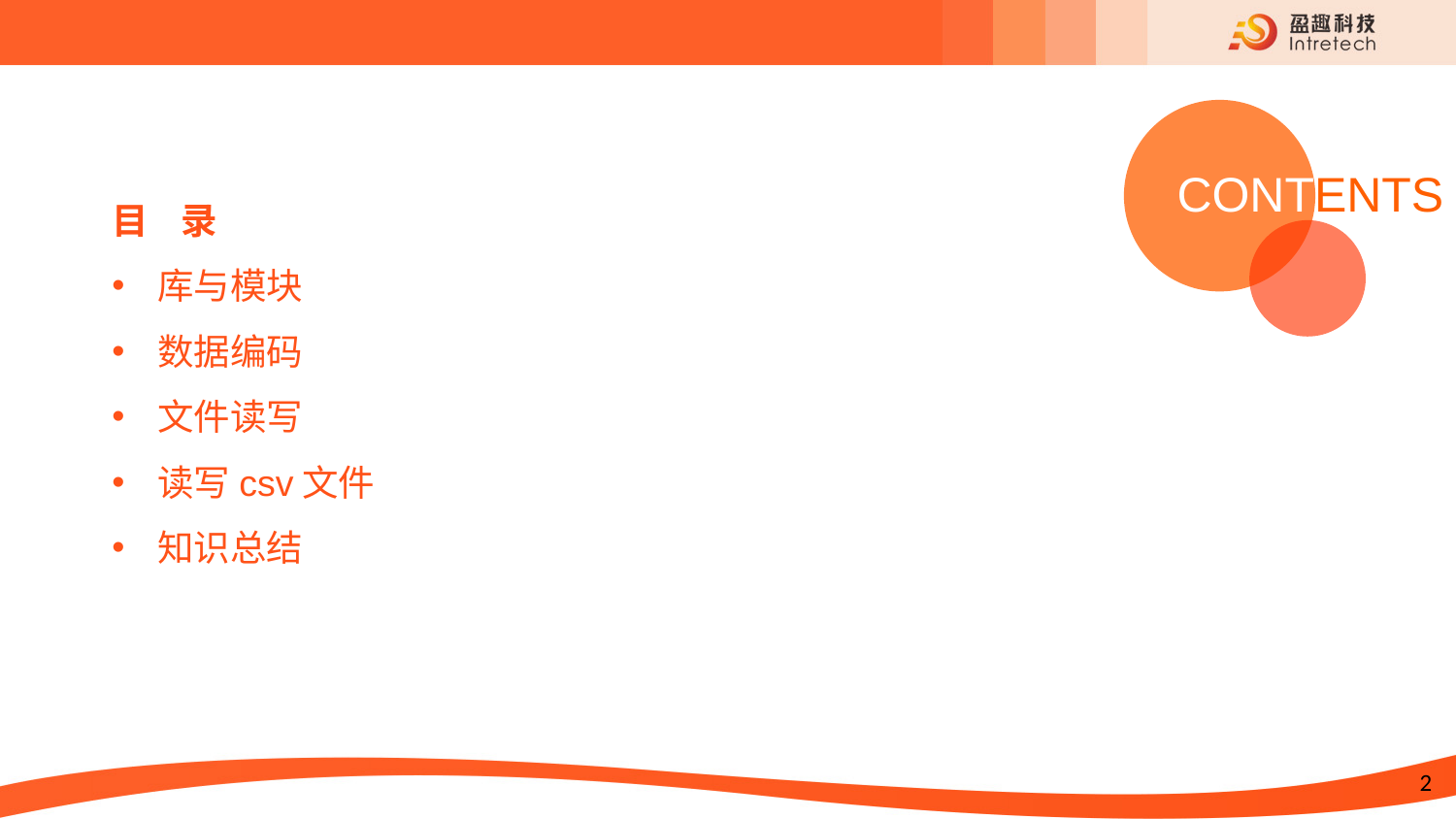

目    录
库与模块
数据编码
文件读写
读写csv文件
知识总结